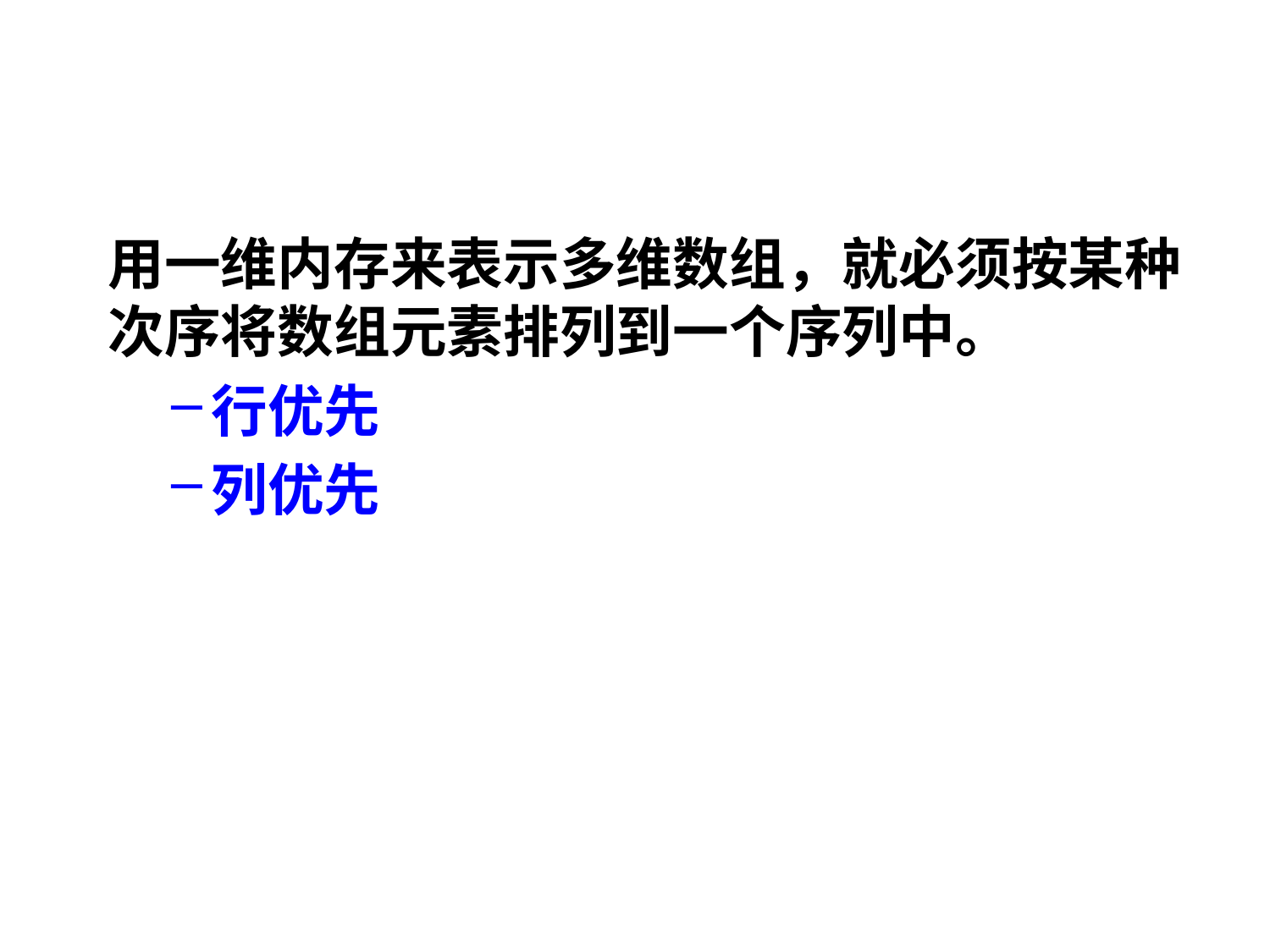

#
用一维内存来表示多维数组，就必须按某种次序将数组元素排列到一个序列中。
行优先
列优先